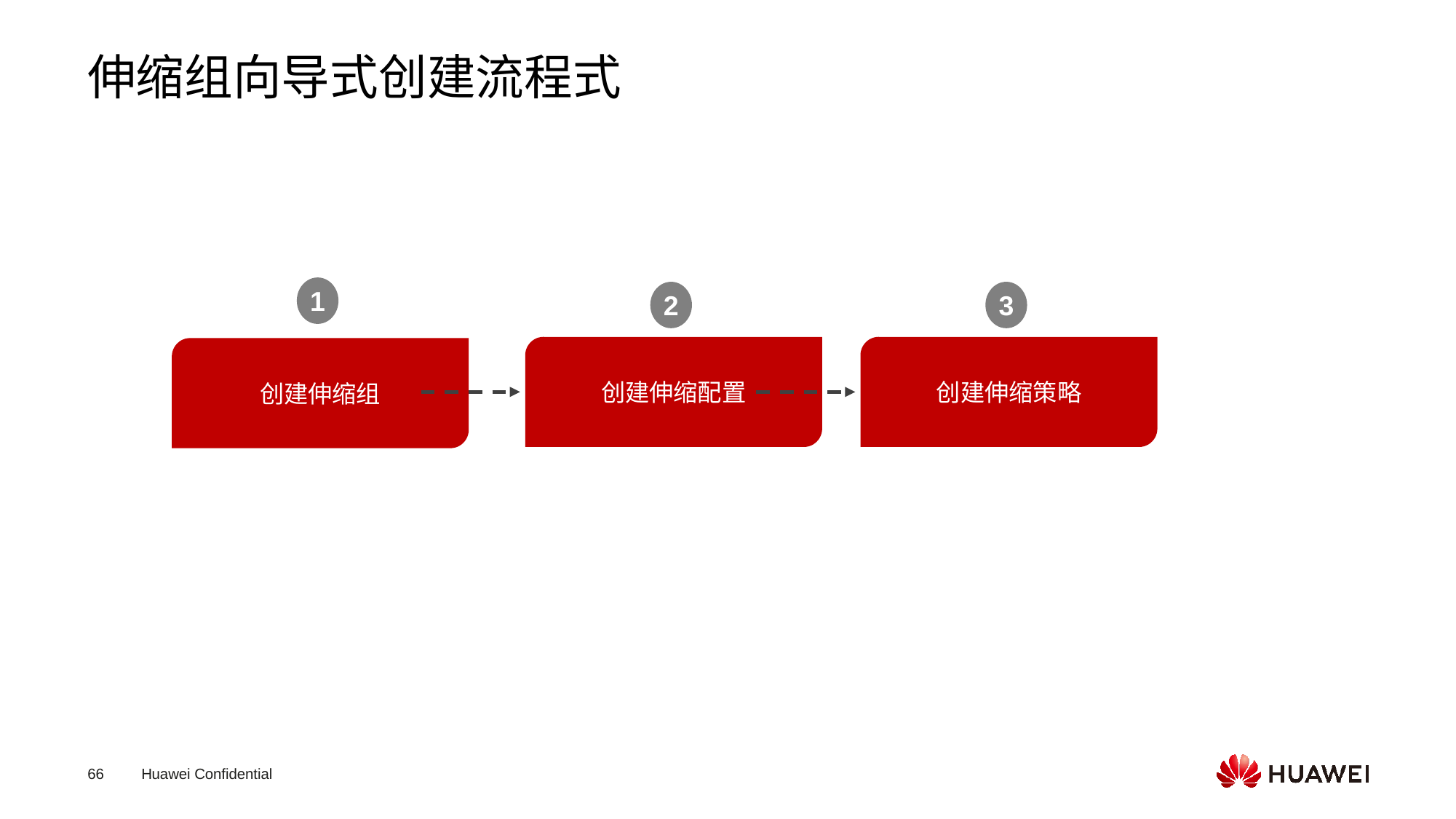

# 伸缩组向导式创建流程式
1
创建伸缩组
2
创建伸缩配置
3
创建伸缩策略